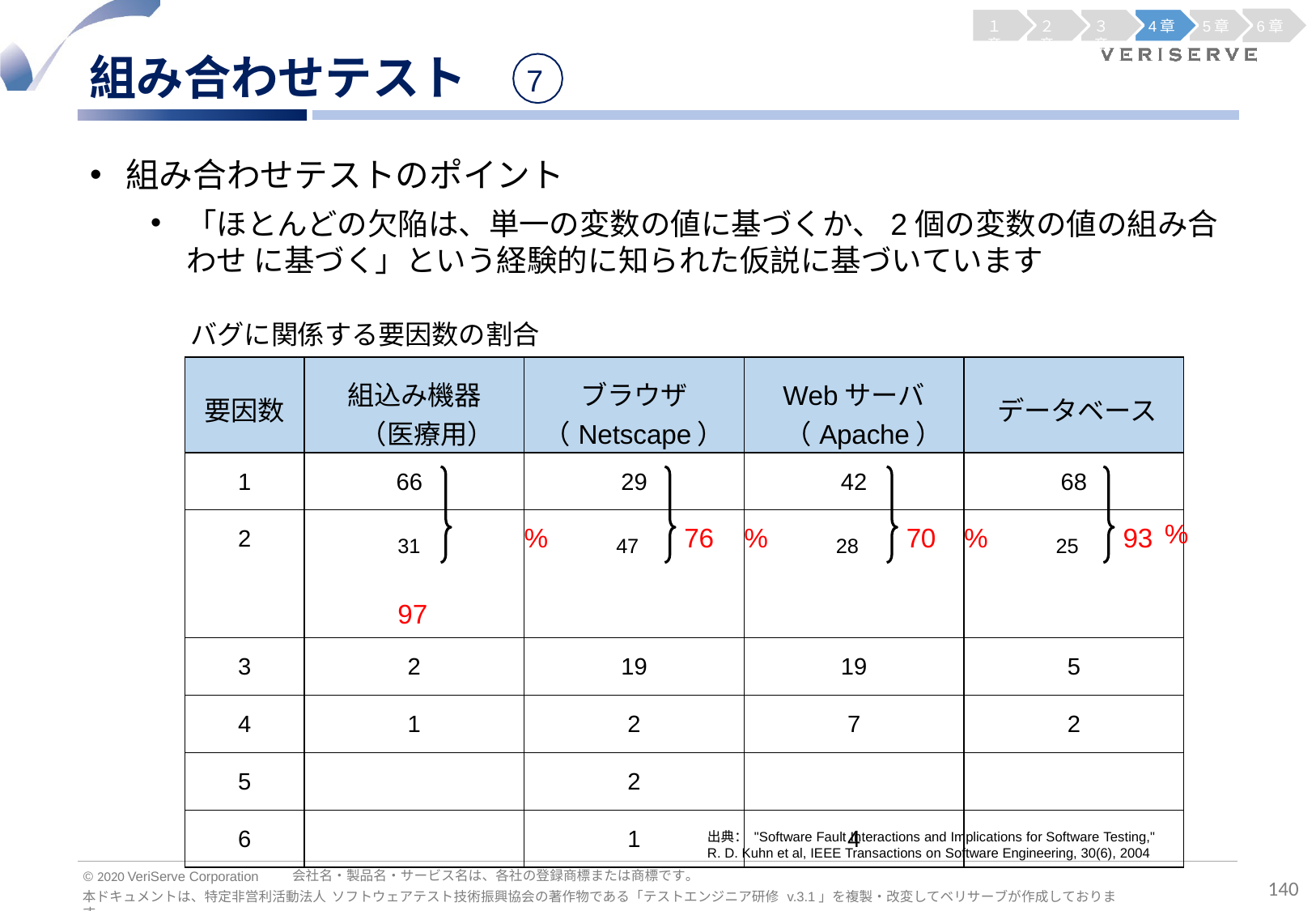

１章
２章
３章
4章
5章
6章
組み合わせテスト

7
組み合わせテストのポイント
「ほとんどの欠陥は、単一の変数の値に基づくか、2個の変数の値の組み合わせ に基づく」という経験的に知られた仮説に基づいています

バグに関係する要因数の割合
| 要因数 | 組込み機器 （医療用） | ブラウザ （Netscape） | Webサーバ （Apache） | データベース |
| --- | --- | --- | --- | --- |
| 1 | 66 | 29 | 42 | 68 |
| 2 | 31 97 | % 47 76 | % 28 70 | % 25 93 |
| 3 | 2 | 19 | 19 | 5 |
| 4 | 1 | 2 | 7 | 2 |
| 5 |  | 2 |  |  |
| 6 |  | 1 | 4 |  |

%
出典： "Software Fault Interactions and Implications for Software Testing,"
R. D. Kuhn et al, IEEE Transactions on Software Engineering, 30(6), 2004
会社名・製品名・サービス名は、各社の登録商標または商標です。
© 2020 VeriServe Corporation
140
本ドキュメントは、特定非営利活動法人 ソフトウェアテスト技術振興協会の著作物である「テストエンジニア研修 v.3.1」を複製・改変してベリサーブが作成しております。